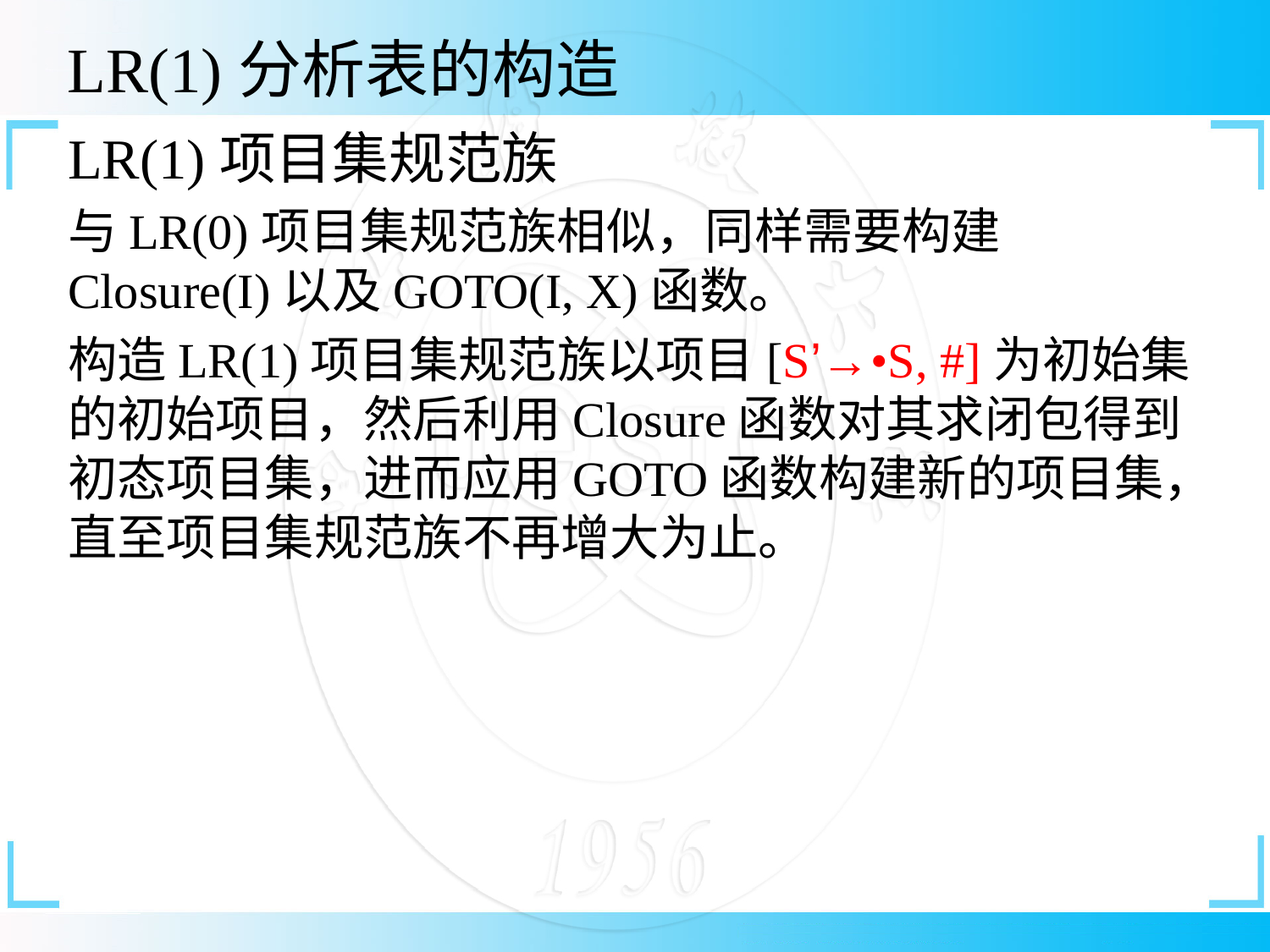

LR(1)分析表的构造
LR(1)项目集规范族
与LR(0)项目集规范族相似，同样需要构建Closure(I)以及GOTO(I, X)函数。
构造LR(1)项目集规范族以项目[S’→•S, #]为初始集的初始项目，然后利用Closure函数对其求闭包得到初态项目集，进而应用GOTO函数构建新的项目集，直至项目集规范族不再增大为止。